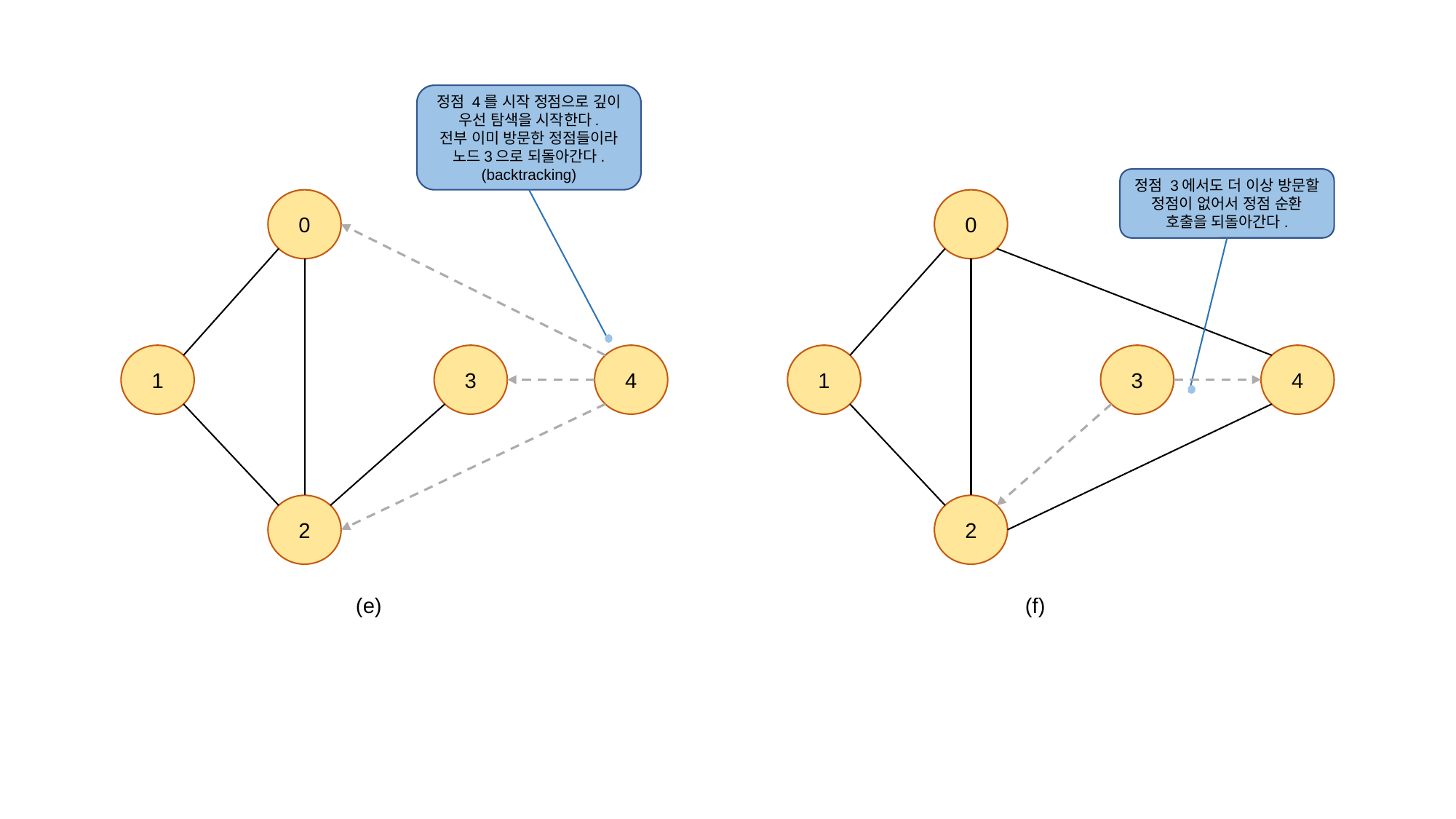

정점 4를 시작 정점으로 깊이 우선 탐색을 시작한다.
전부 이미 방문한 정점들이라 노드3으로 되돌아간다.
(backtracking)
정점 3에서도 더 이상 방문할 정점이 없어서 정점 순환 호출을 되돌아간다.
0
0

1
3
4
1
3
4

2
2
(e)
(f)